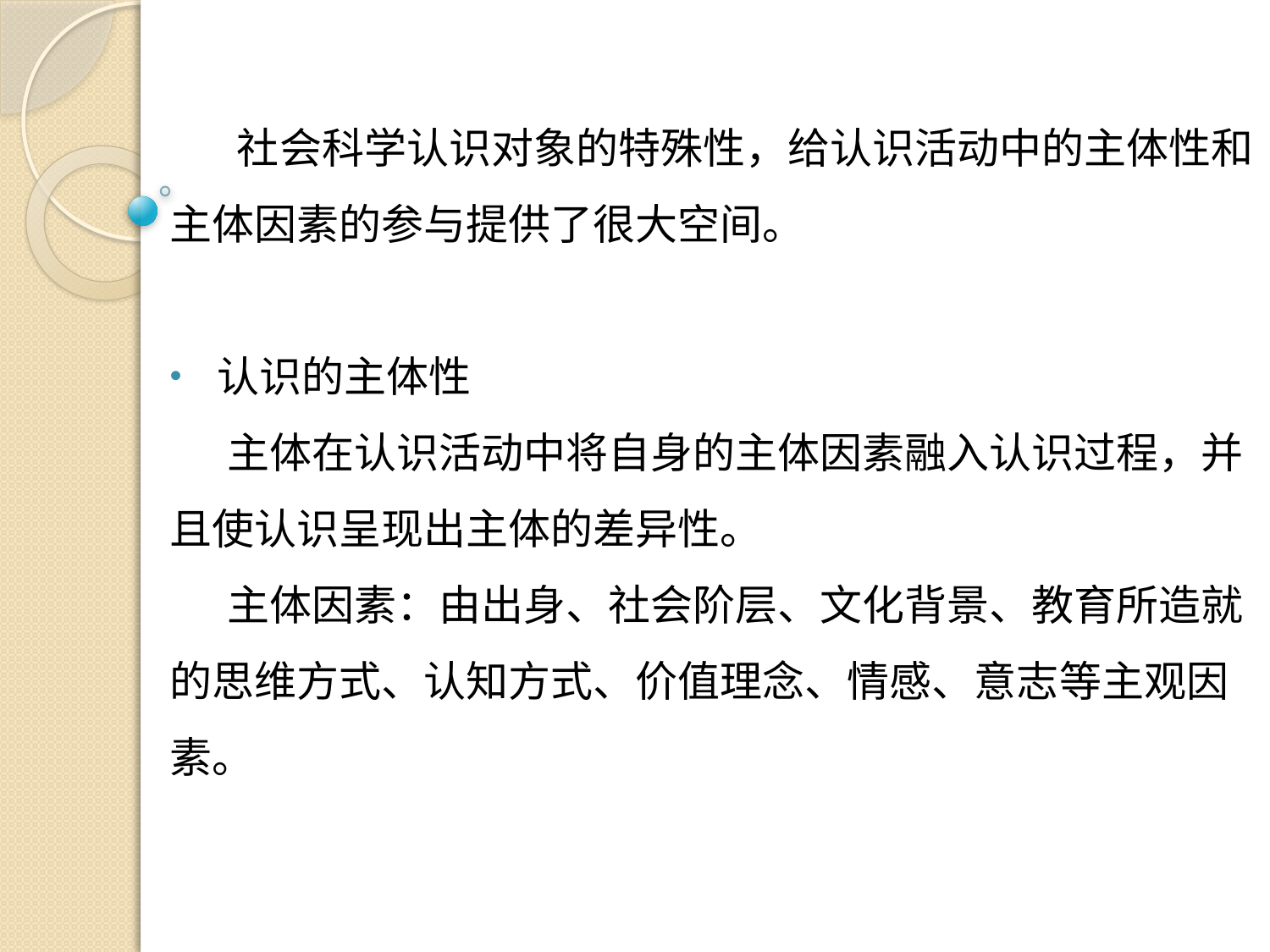

社会科学认识对象的特殊性，给认识活动中的主体性和主体因素的参与提供了很大空间。

认识的主体性
     主体在认识活动中将自身的主体因素融入认识过程，并且使认识呈现出主体的差异性。
     主体因素：由出身、社会阶层、文化背景、教育所造就的思维方式、认知方式、价值理念、情感、意志等主观因素。